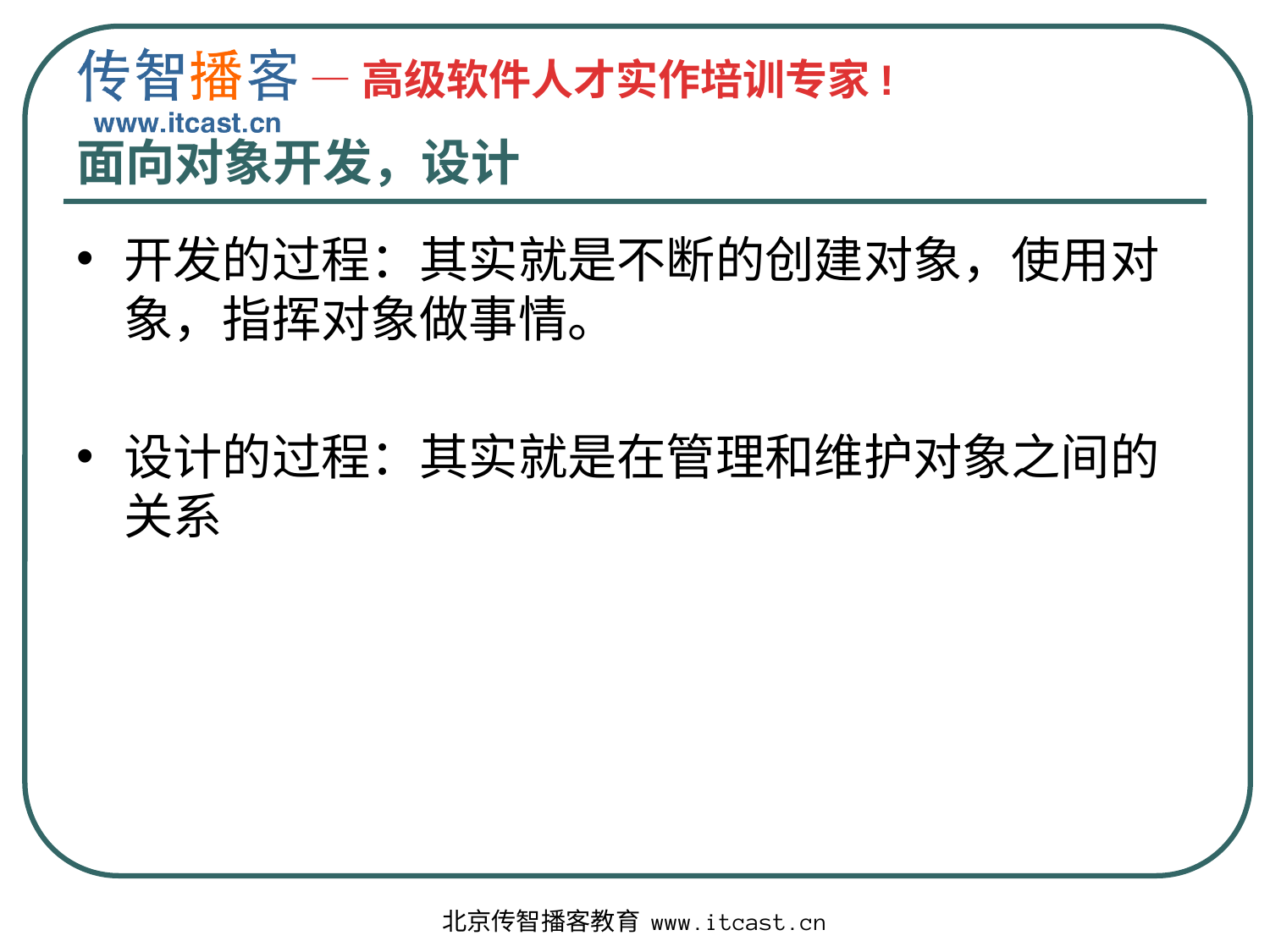

# 面向对象开发，设计
开发的过程：其实就是不断的创建对象，使用对象，指挥对象做事情。

设计的过程：其实就是在管理和维护对象之间的关系